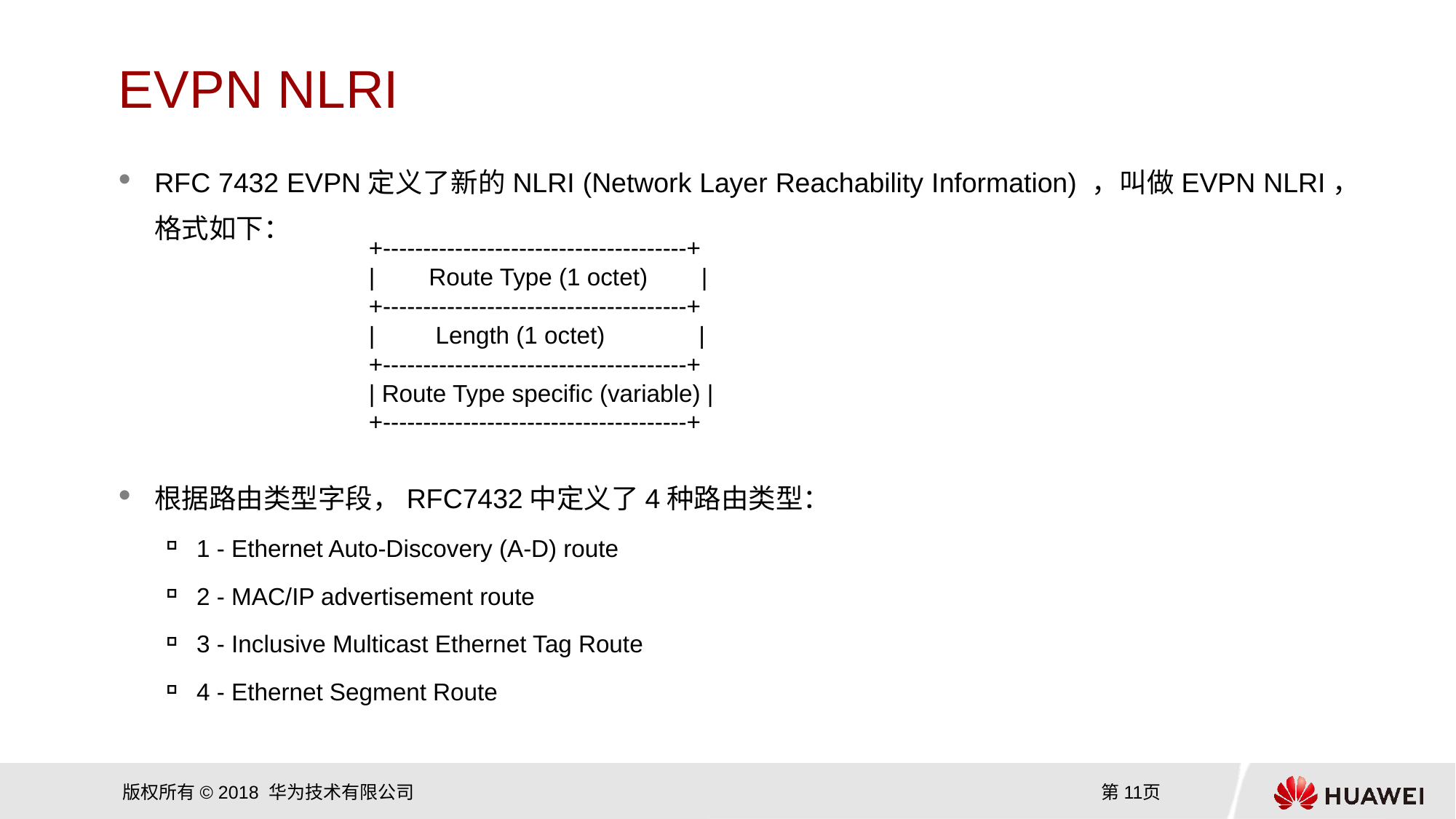

# EVPN NLRI
RFC 7432 EVPN定义了新的NLRI (Network Layer Reachability Information) ，叫做EVPN NLRI，格式如下：

根据路由类型字段，RFC7432中定义了4种路由类型：
1 - Ethernet Auto-Discovery (A-D) route
2 - MAC/IP advertisement route
3 - Inclusive Multicast Ethernet Tag Route
4 - Ethernet Segment Route
+--------------------------------------+
|        Route Type (1 octet)        |
+--------------------------------------+
|         Length (1 octet)              |
+--------------------------------------+
| Route Type specific (variable) |
+--------------------------------------+